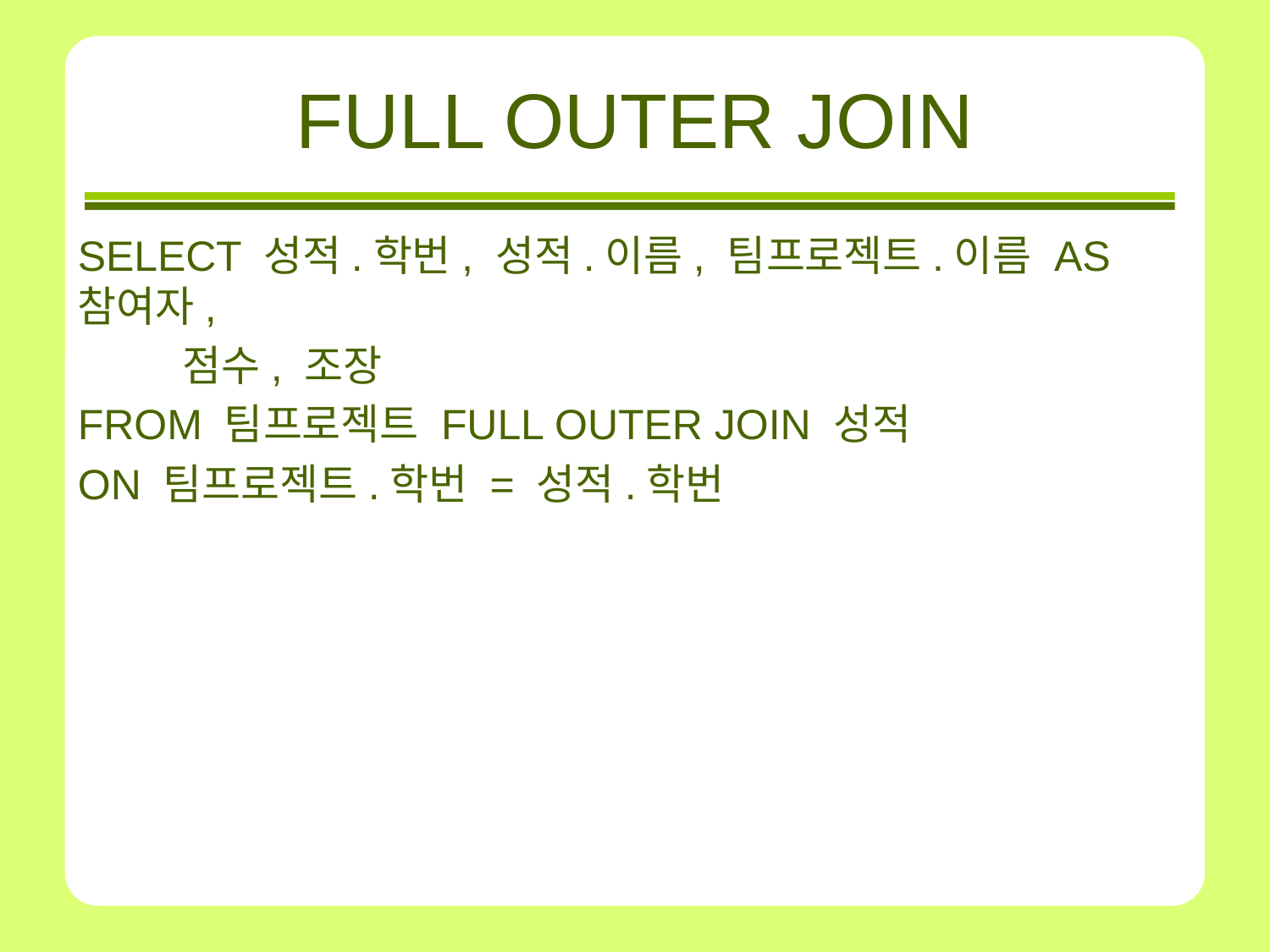

# FULL OUTER JOIN
SELECT 성적.학번, 성적.이름, 팀프로젝트.이름 AS 참여자,
        점수, 조장
FROM 팀프로젝트 FULL OUTER JOIN 성적
ON 팀프로젝트.학번 = 성적.학번